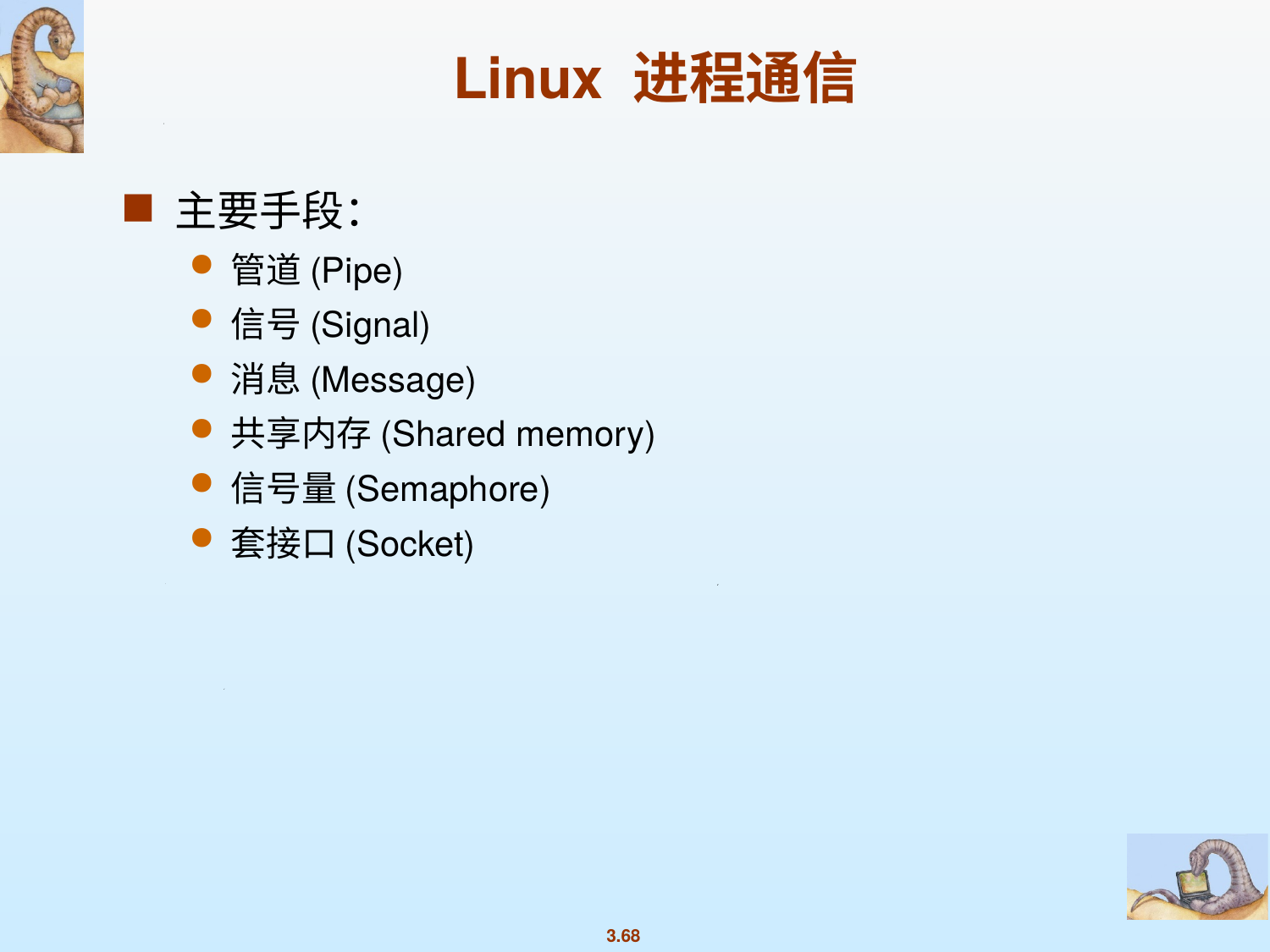

# Linux 进程通信
主要手段：
管道(Pipe)
信号(Signal)
消息(Message)
共享内存(Shared memory)
信号量(Semaphore)
套接口(Socket)